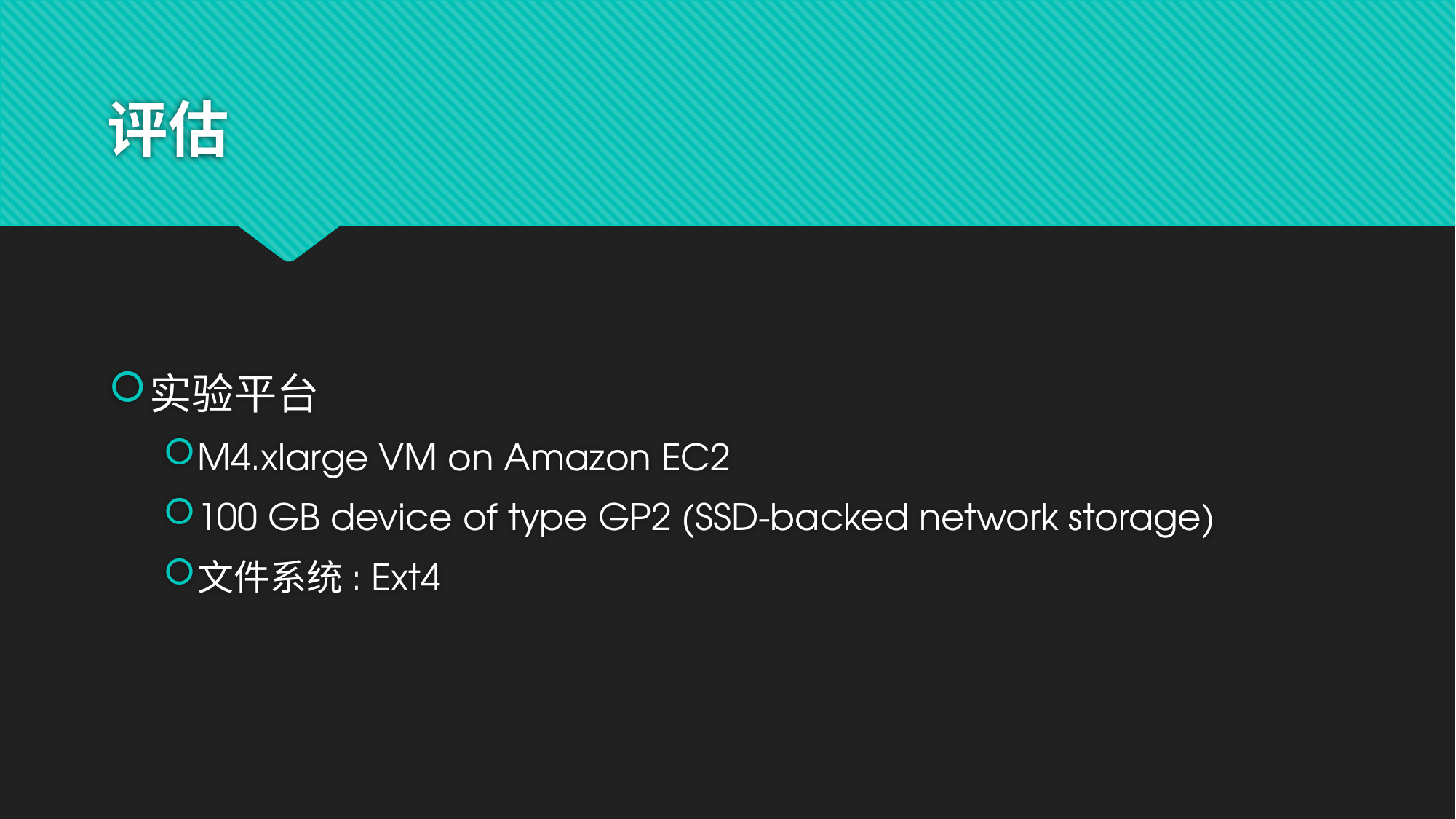

# 评估
实验平台
M4.xlarge VM on Amazon EC2
100 GB device of type GP2 (SSD-backed network storage)
文件系统: Ext4